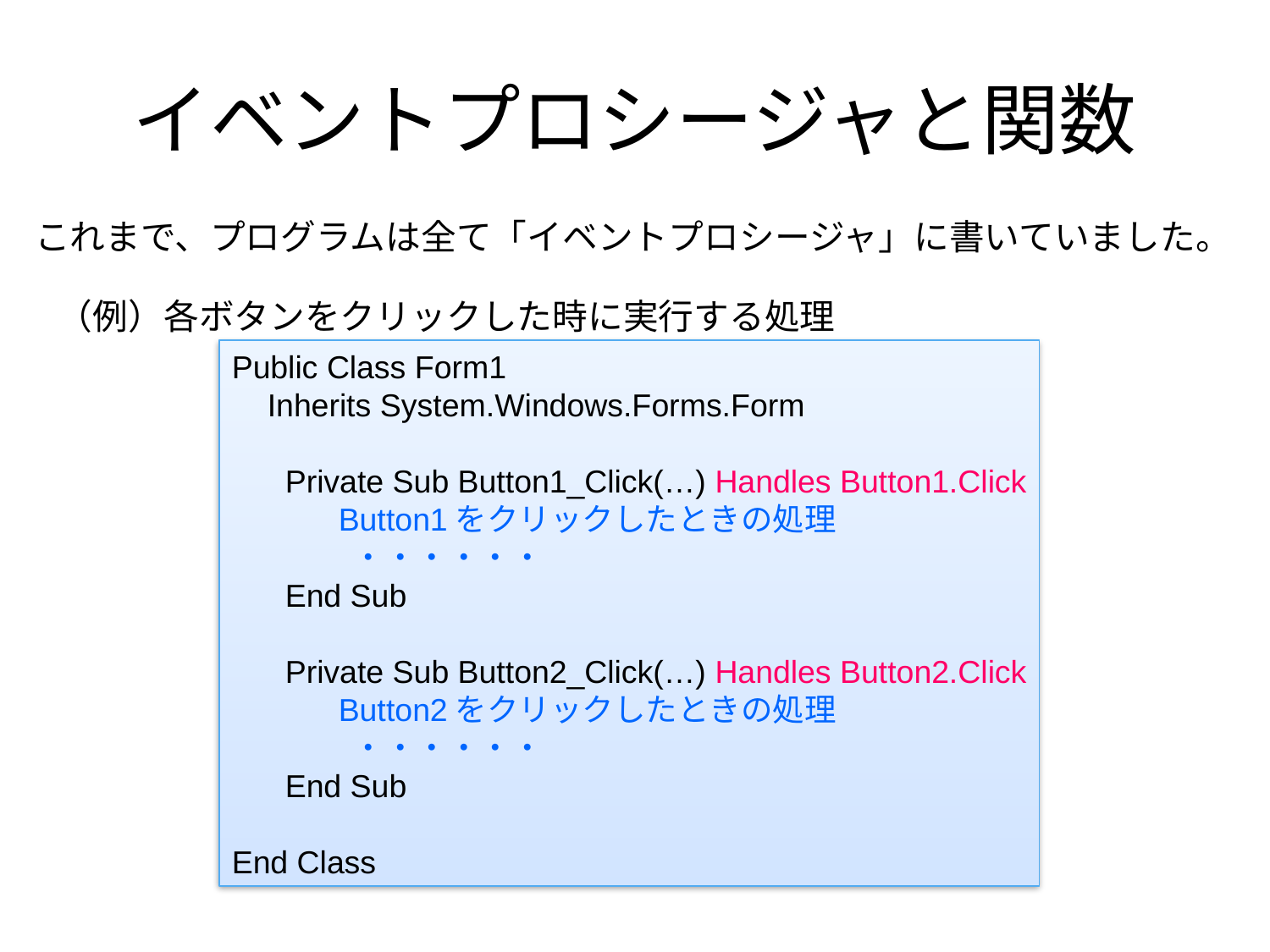

# イベントプロシージャと関数
これまで、プログラムは全て「イベントプロシージャ」に書いていました。
（例）各ボタンをクリックした時に実行する処理
Public Class Form1
    Inherits System.Windows.Forms.Form

      Private Sub Button1_Click(…) Handles Button1.Click
            Button1をクリックしたときの処理
　　        ・・・・・・
      End Sub

      Private Sub Button2_Click(…) Handles Button2.Click
            Button2をクリックしたときの処理
　　        ・・・・・・
      End Sub

End Class